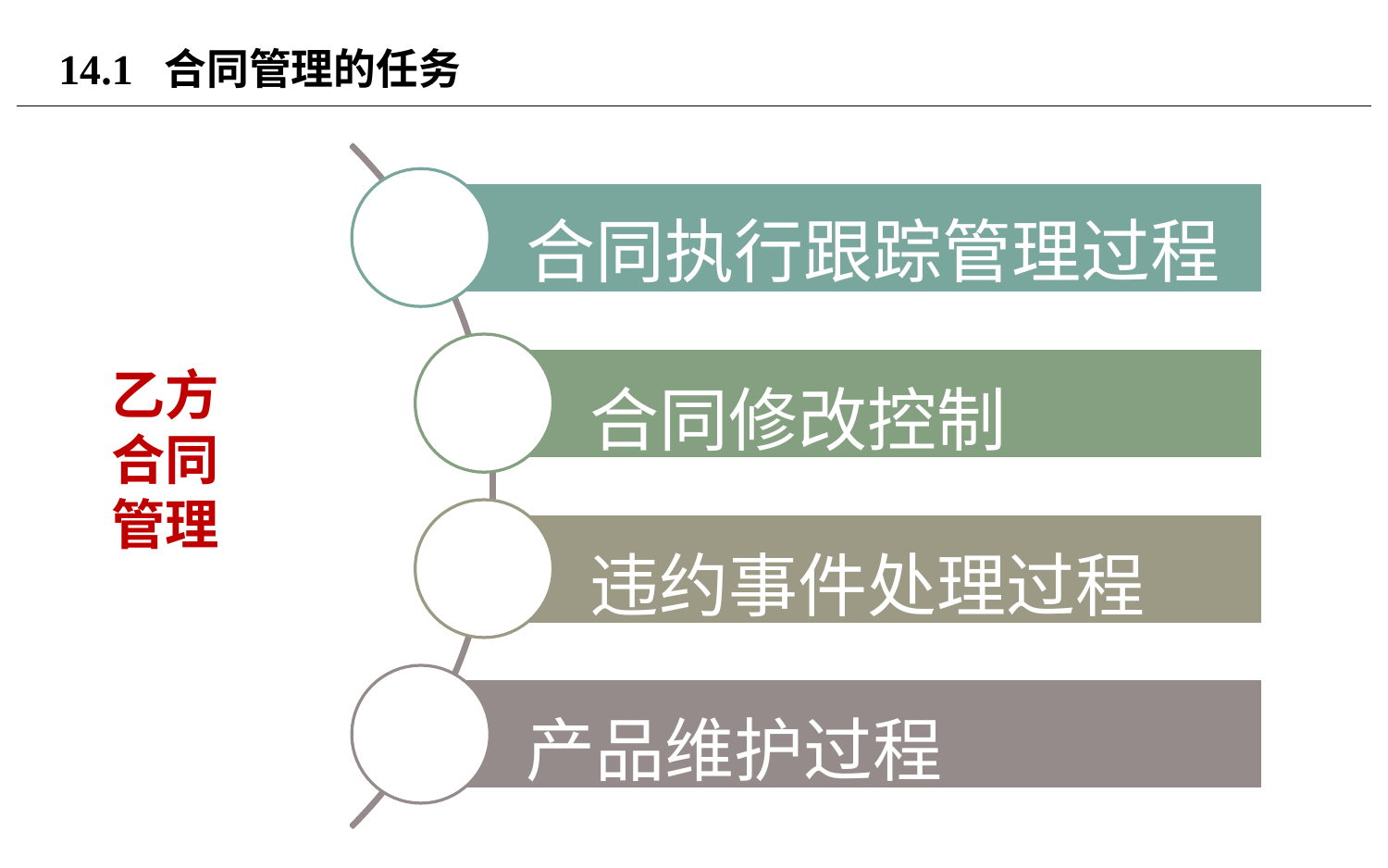

# 14.1  合同管理的任务

合同执行跟踪管理过程

合同修改控制
违约事件处理过程 产品维护过程

乙方合同管理